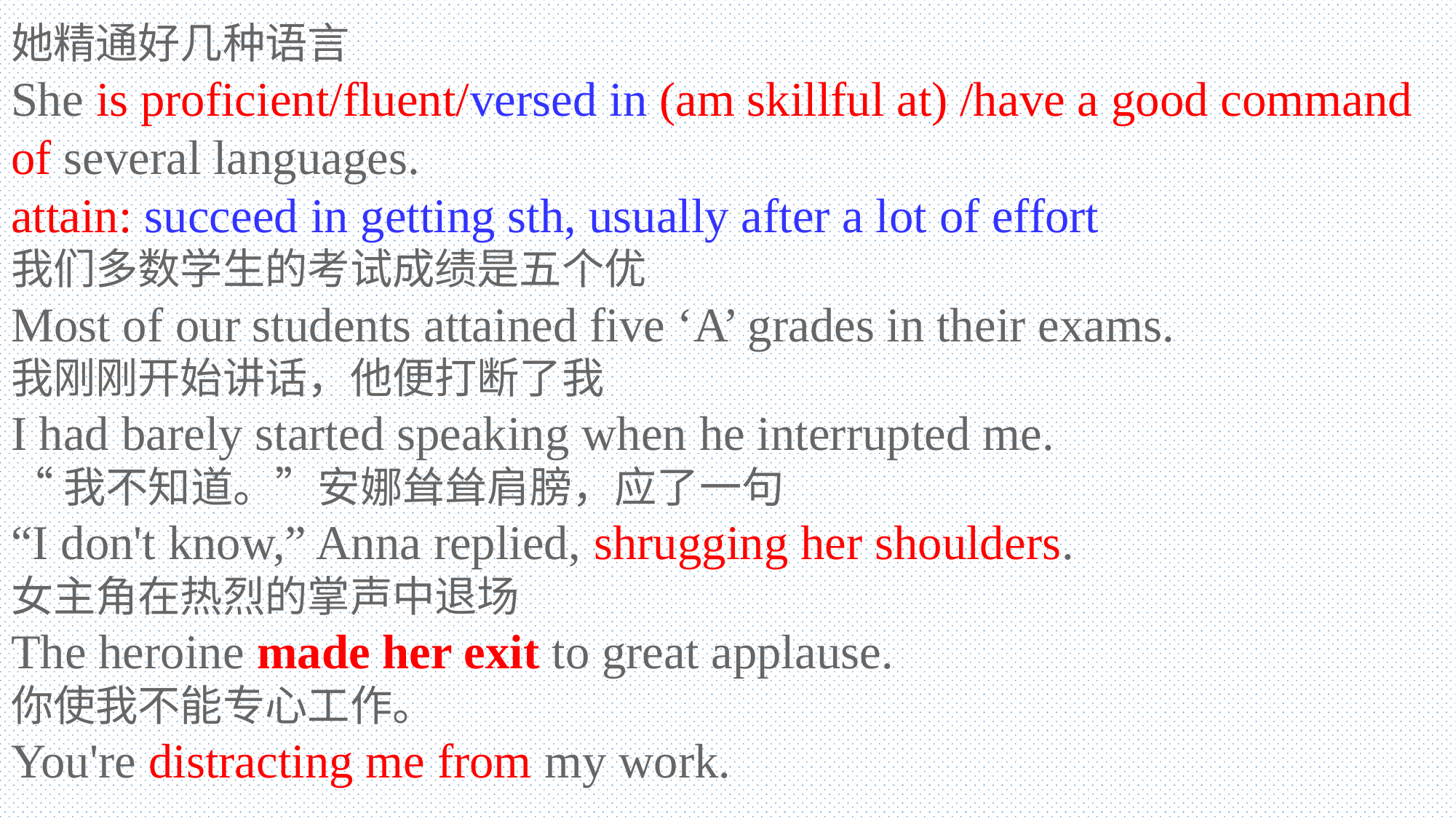

她精通好几种语言
She is proficient/fluent/versed in (am skillful at) /have a good command of several languages.
attain: succeed in getting sth, usually after a lot of effort
我们多数学生的考试成绩是五个优
Most of our students attained five ‘A’ grades in their exams.
我刚刚开始讲话，他便打断了我
I had barely started speaking when he interrupted me.
“我不知道。”安娜耸耸肩膀，应了一句
“I don't know,” Anna replied, shrugging her shoulders.
女主角在热烈的掌声中退场
The heroine made her exit to great applause.
你使我不能专心工作。
You're distracting me from my work.